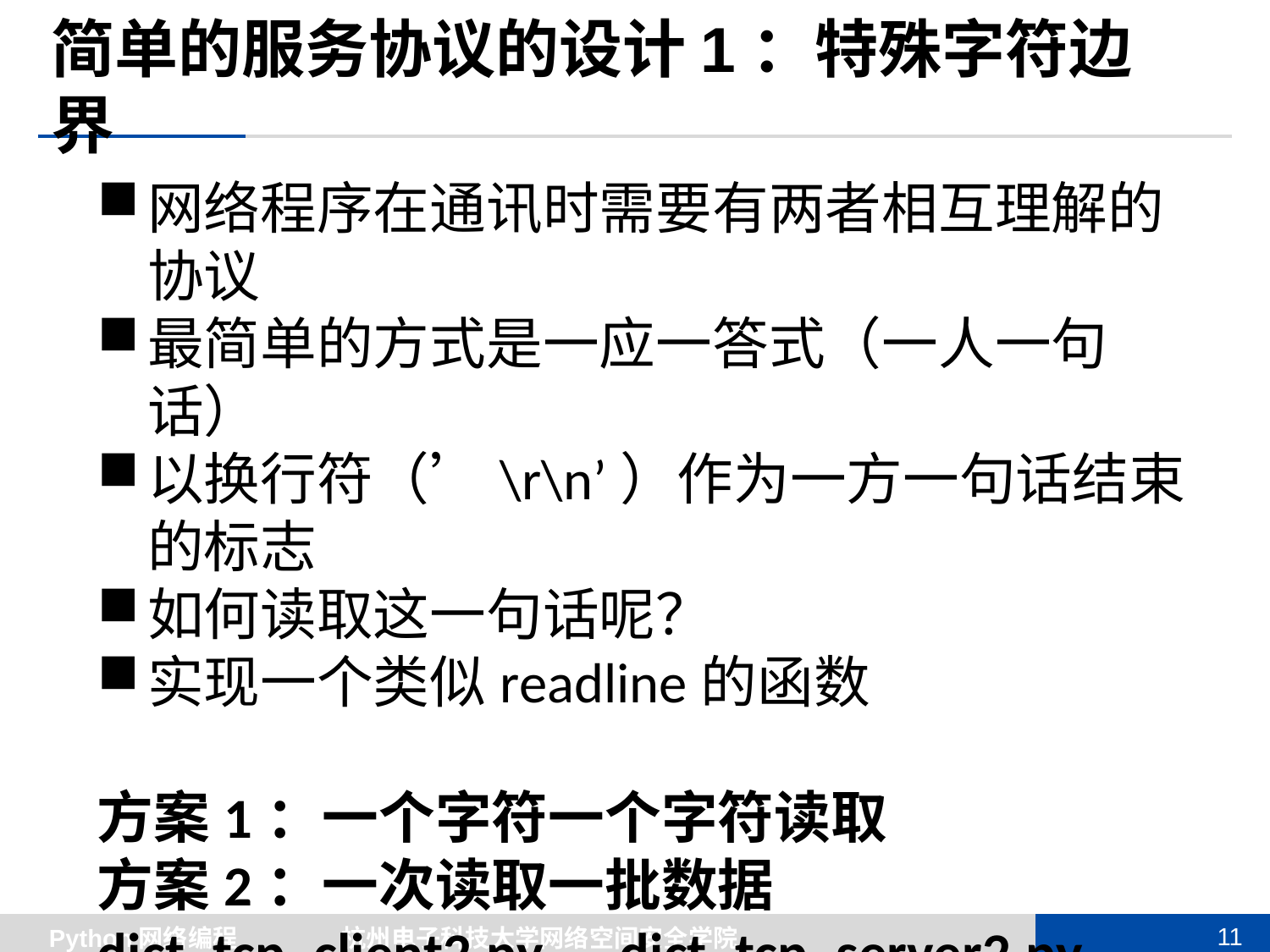

# 简单的服务协议的设计1：特殊字符边界
网络程序在通讯时需要有两者相互理解的协议
最简单的方式是一应一答式（一人一句话）
以换行符（’\r\n’）作为一方一句话结束的标志
如何读取这一句话呢？
实现一个类似readline的函数

方案1：一个字符一个字符读取
方案2：一次读取一批数据
dict_tcp_client2.py      dict_tcp_server2.py